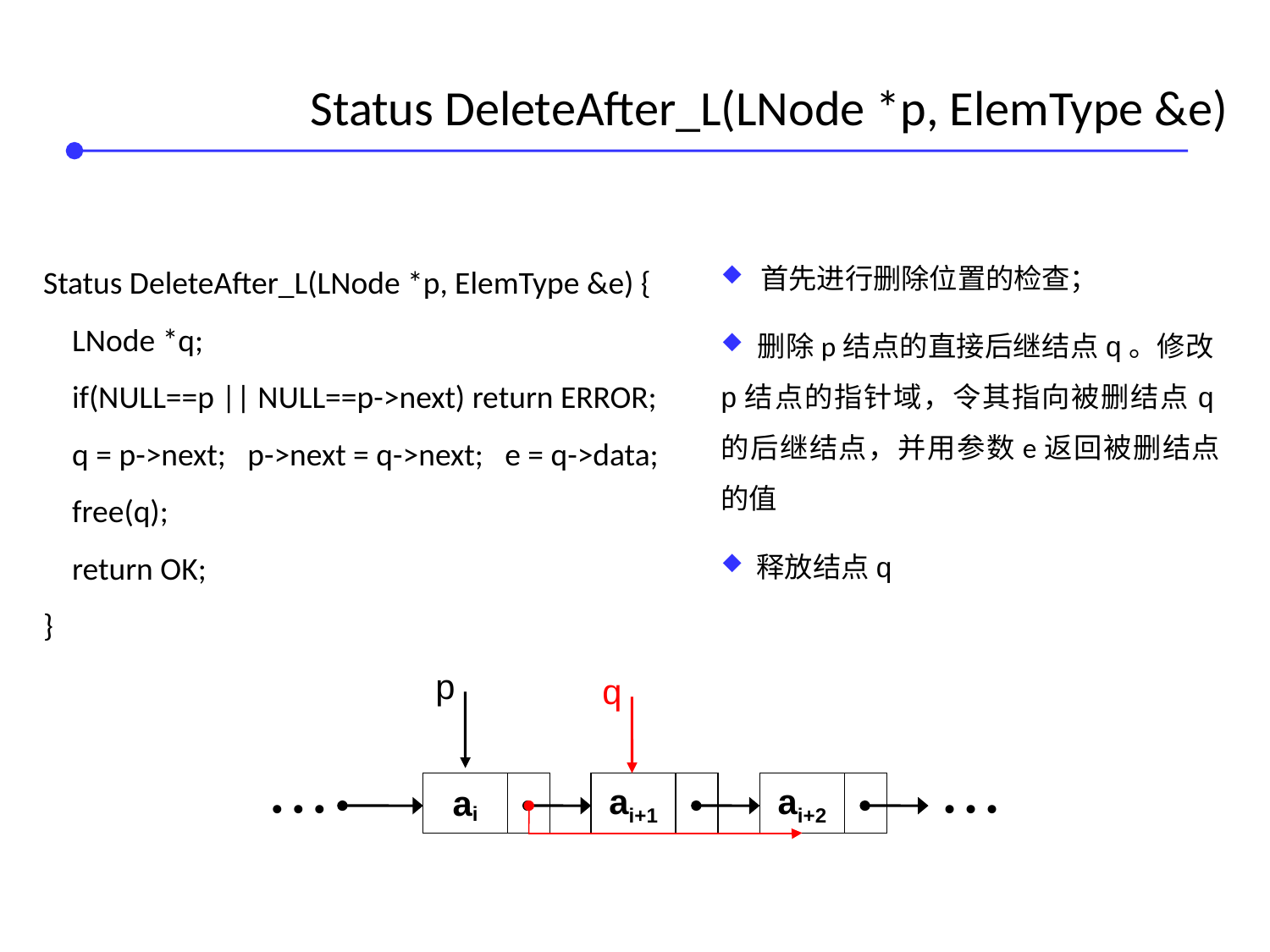

Status DeleteAfter_L(LNode *p, ElemType &e)
Status DeleteAfter_L(LNode *p, ElemType &e) {
    LNode *q;
    if(NULL==p || NULL==p->next) return ERROR;
    q = p->next;   p->next = q->next;   e = q->data;
    free(q);
    return OK;
}
首先进行删除位置的检查；
 删除p结点的直接后继结点q。修改p结点的指针域，令其指向被删结点q的后继结点，并用参数e返回被删结点的值
 释放结点q
p

q

ai

ai+1

ai+2

• • •
• • •